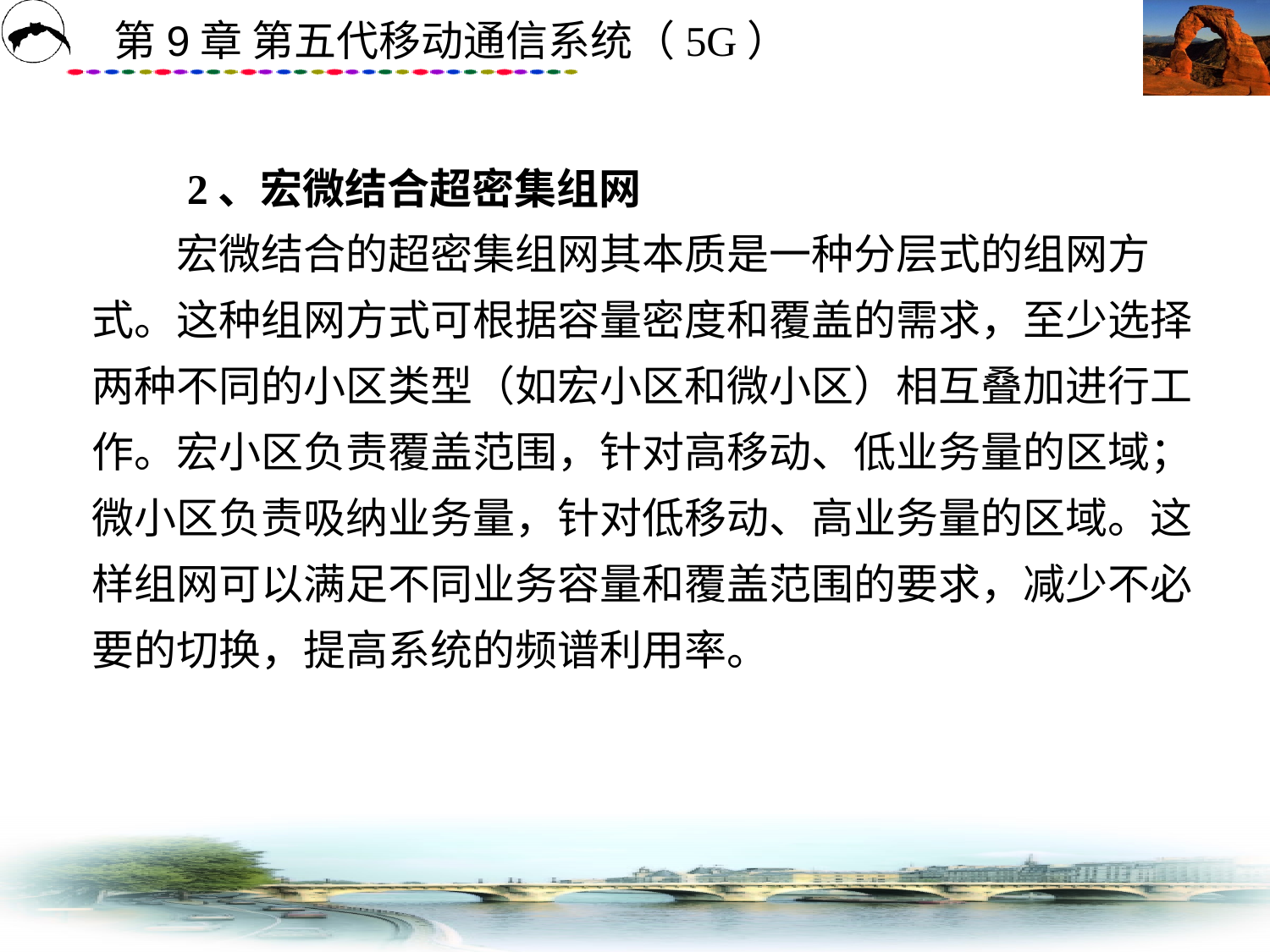

# 2、宏微结合超密集组网 　　宏微结合的超密集组网其本质是一种分层式的组网方式。这种组网方式可根据容量密度和覆盖的需求，至少选择两种不同的小区类型（如宏小区和微小区）相互叠加进行工作。宏小区负责覆盖范围，针对高移动、低业务量的区域；微小区负责吸纳业务量，针对低移动、高业务量的区域。这样组网可以满足不同业务容量和覆盖范围的要求，减少不必要的切换，提高系统的频谱利用率。